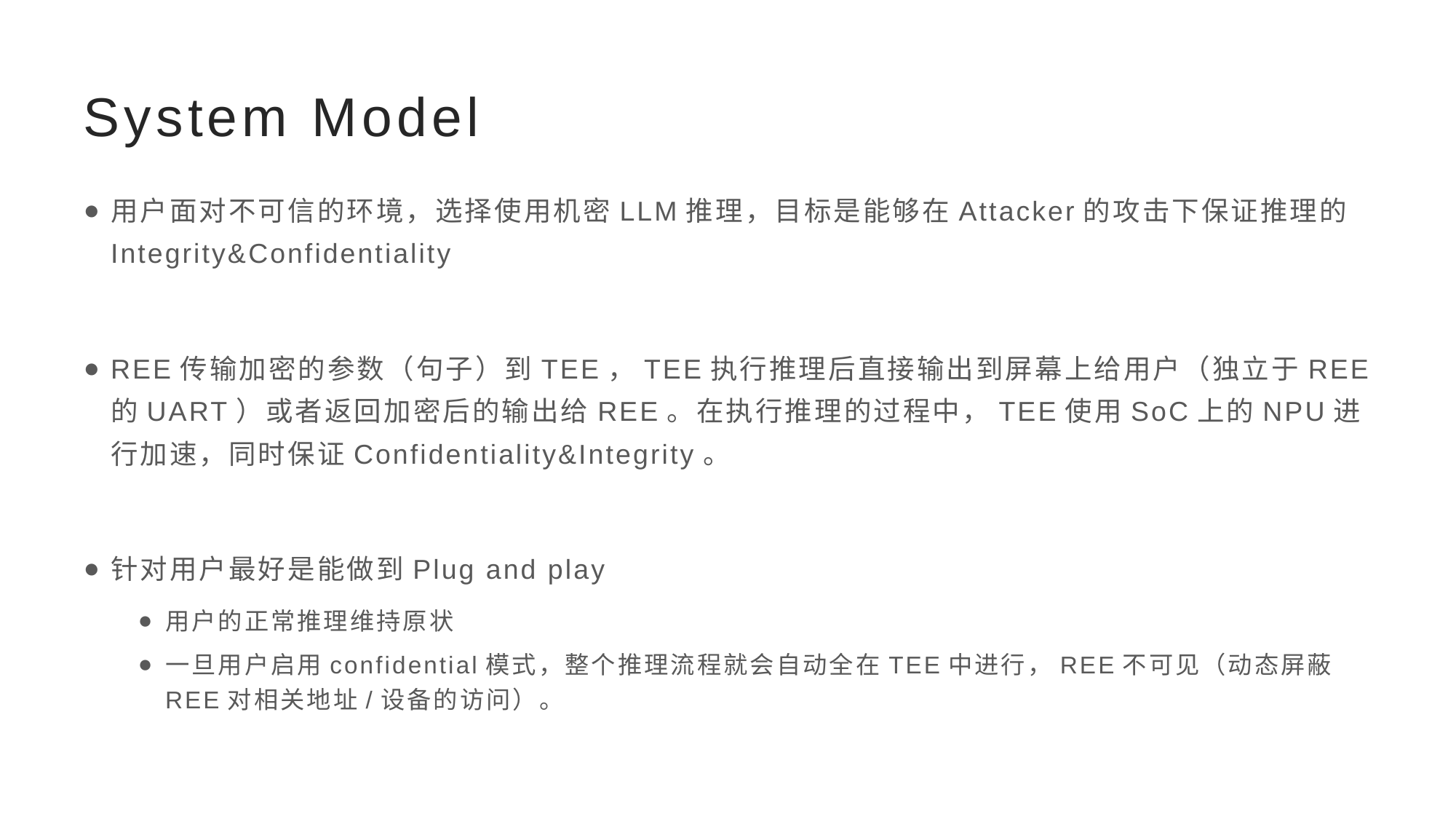

# System Model
用户面对不可信的环境，选择使用机密LLM推理，目标是能够在Attacker的攻击下保证推理的Integrity&Confidentiality

REE传输加密的参数（句子）到TEE，TEE执行推理后直接输出到屏幕上给用户（独立于REE的UART）或者返回加密后的输出给REE。在执行推理的过程中，TEE使用SoC上的NPU进行加速，同时保证Confidentiality&Integrity。

针对用户最好是能做到Plug and play
用户的正常推理维持原状
一旦用户启用confidential模式，整个推理流程就会自动全在TEE中进行，REE不可见（动态屏蔽REE对相关地址/设备的访问）。